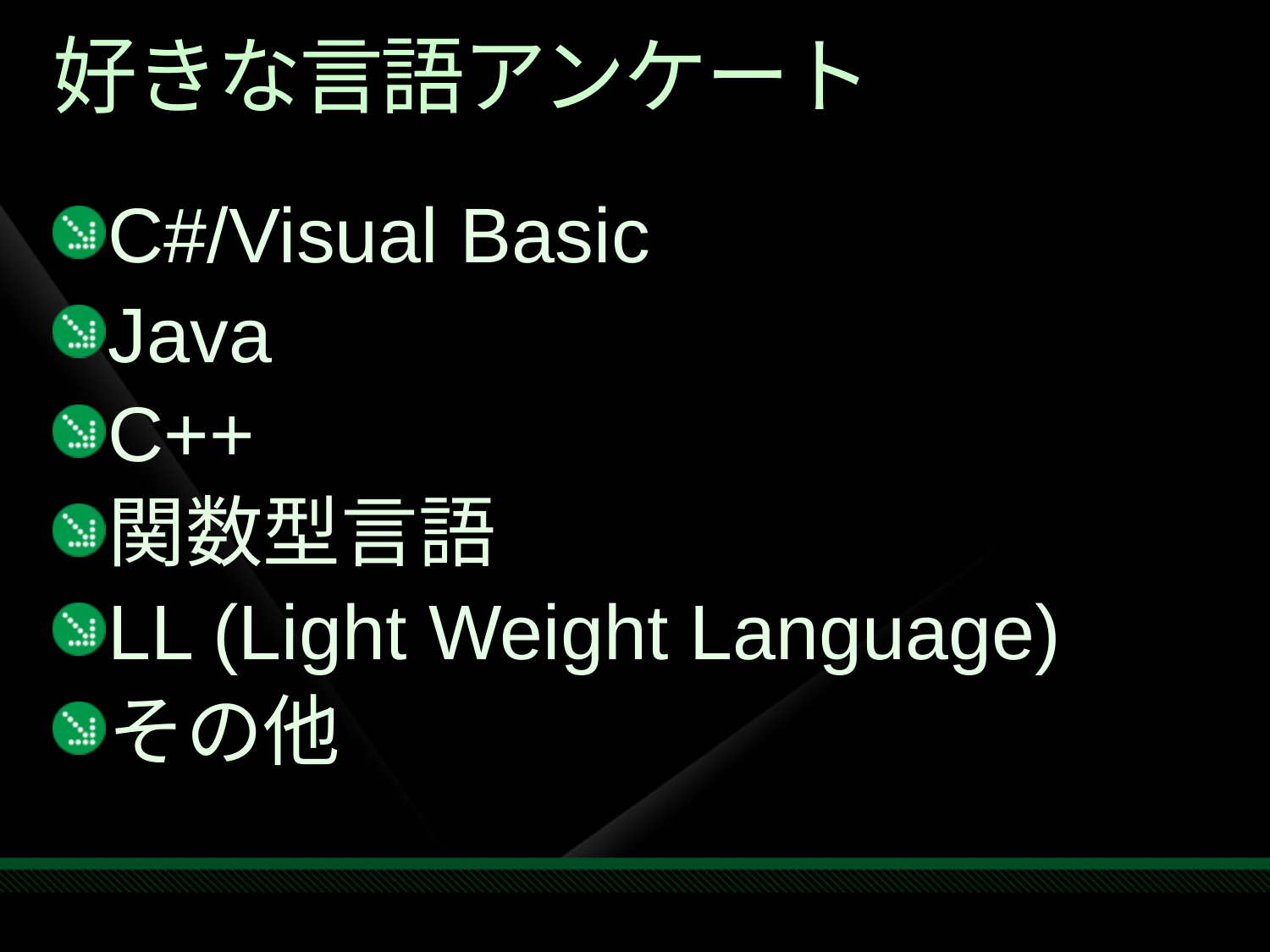

# 好きな言語アンケート
C#/Visual Basic
Java
C++
関数型言語
LL (Light Weight Language)
その他